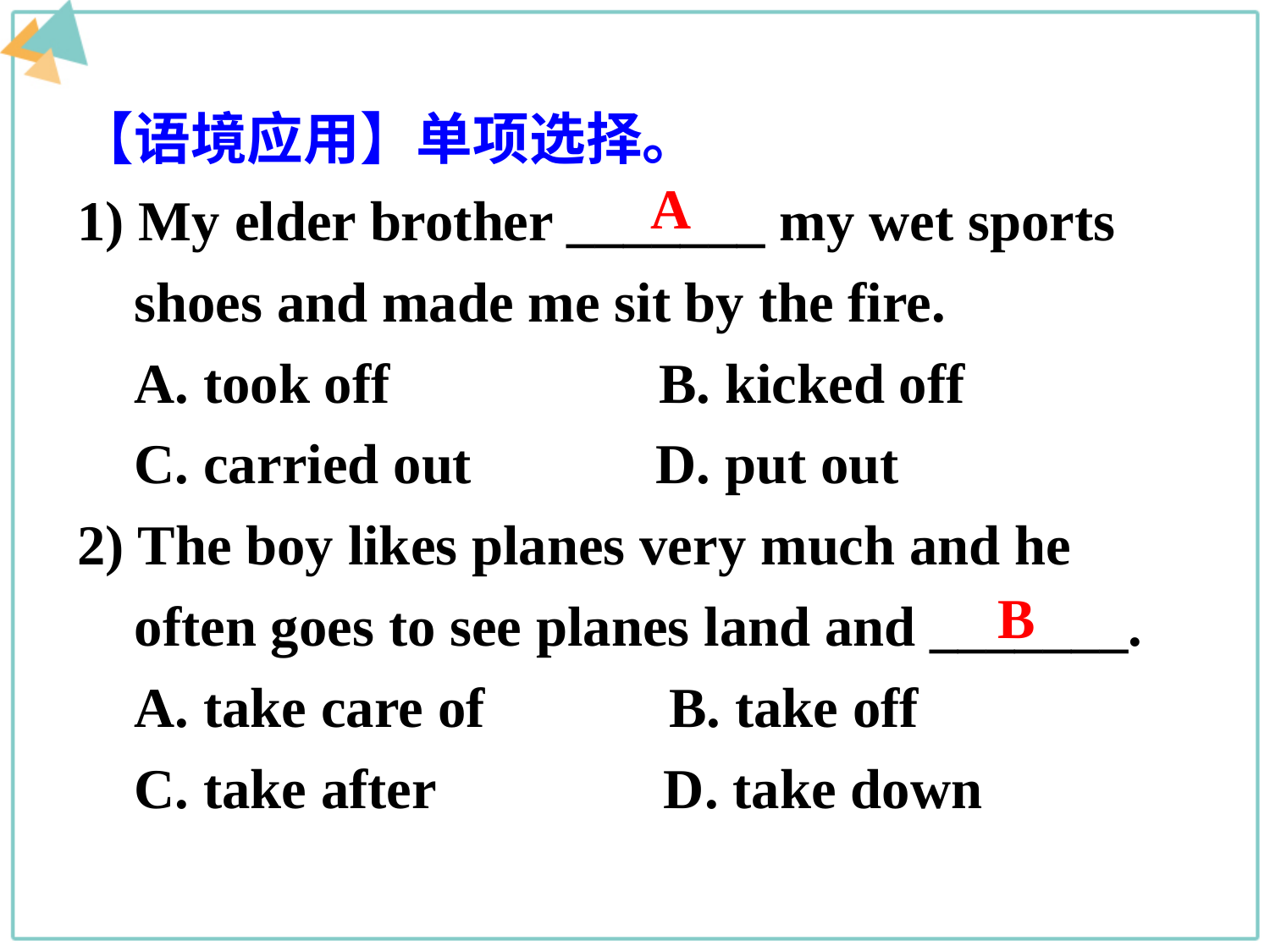

【语境应用】单项选择。
 My elder brother _______ my wet sports
    shoes and made me sit by the fire.
    A. took off                   B. kicked off
    C. carried out             D. put out
2) The boy likes planes very much and he
    often goes to see planes land and _______.
    A. take care of             B. take off
    C. take after                D. take down
A
B